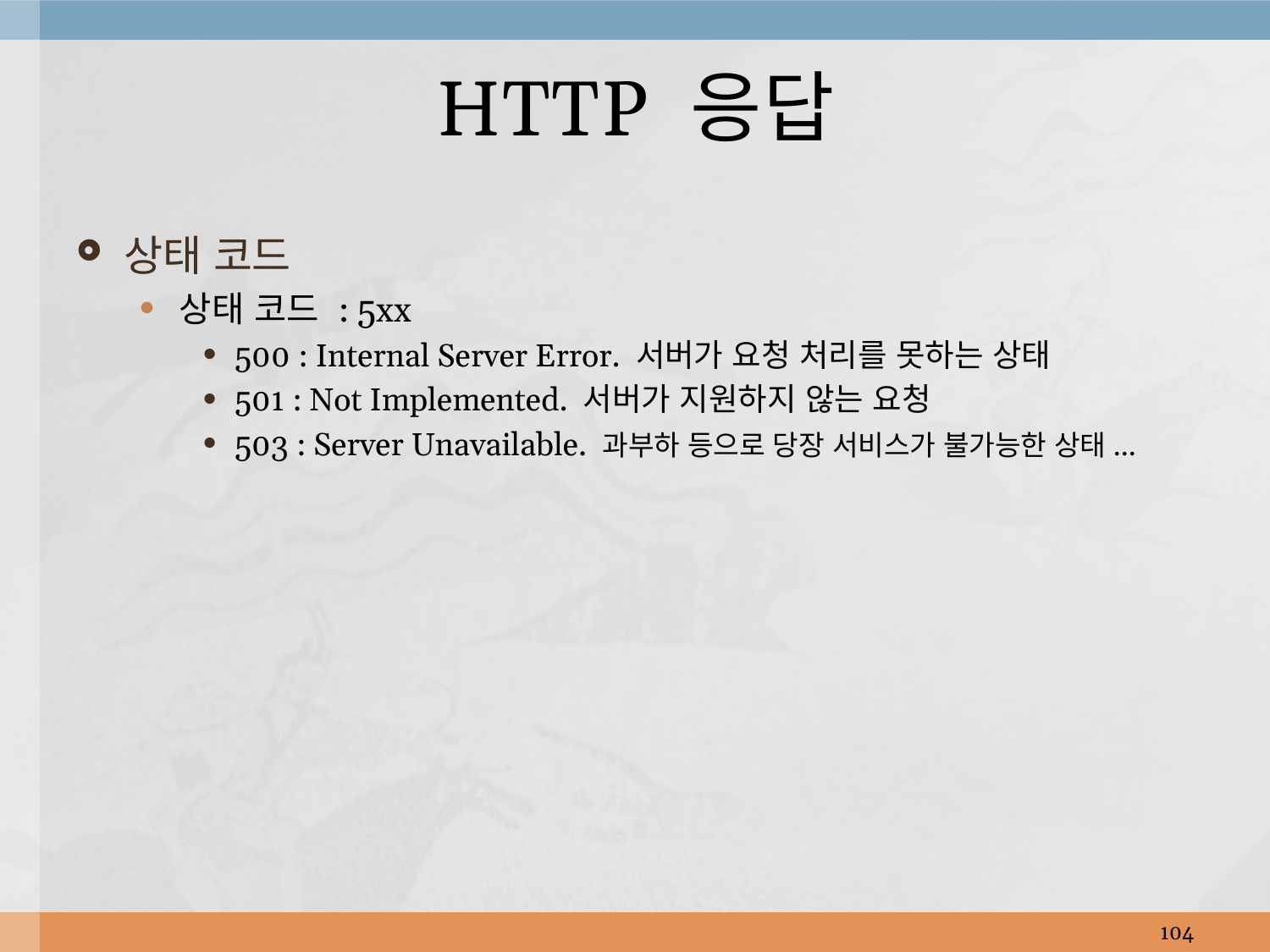

# HTTP 응답
상태 코드
상태 코드 : 5xx
500 : Internal Server Error. 서버가 요청 처리를 못하는 상태
501 : Not Implemented. 서버가 지원하지 않는 요청
503 : Server Unavailable. 과부하 등으로 당장 서비스가 불가능한 상태...
104